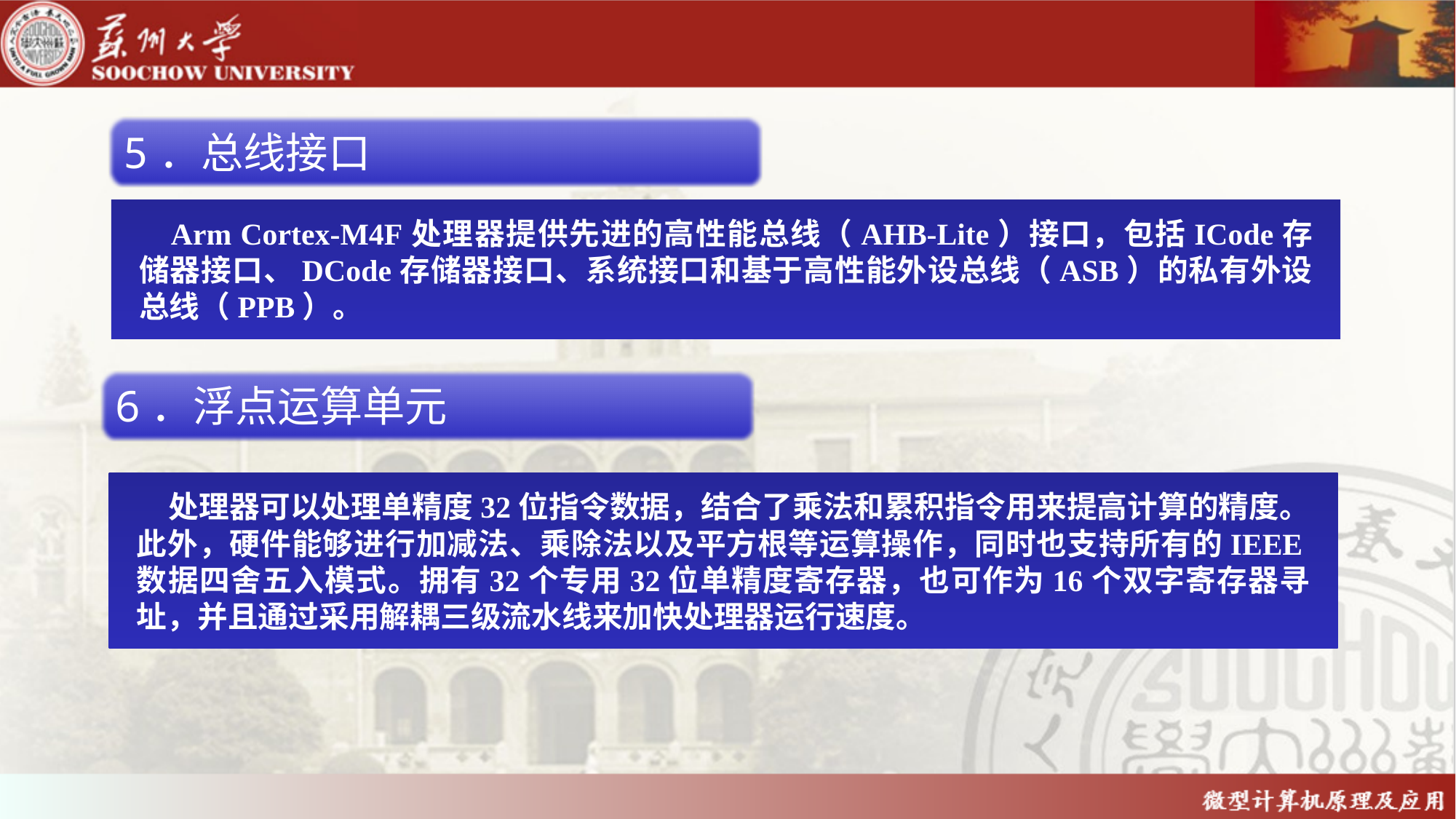

5．总线接口
Arm Cortex-M4F处理器提供先进的高性能总线（AHB-Lite）接口，包括ICode存储器接口、DCode存储器接口、系统接口和基于高性能外设总线（ASB）的私有外设总线（PPB）。
6．浮点运算单元
处理器可以处理单精度32位指令数据，结合了乘法和累积指令用来提高计算的精度。此外，硬件能够进行加减法、乘除法以及平方根等运算操作，同时也支持所有的IEEE数据四舍五入模式。拥有32个专用32位单精度寄存器，也可作为16个双字寄存器寻址，并且通过采用解耦三级流水线来加快处理器运行速度。